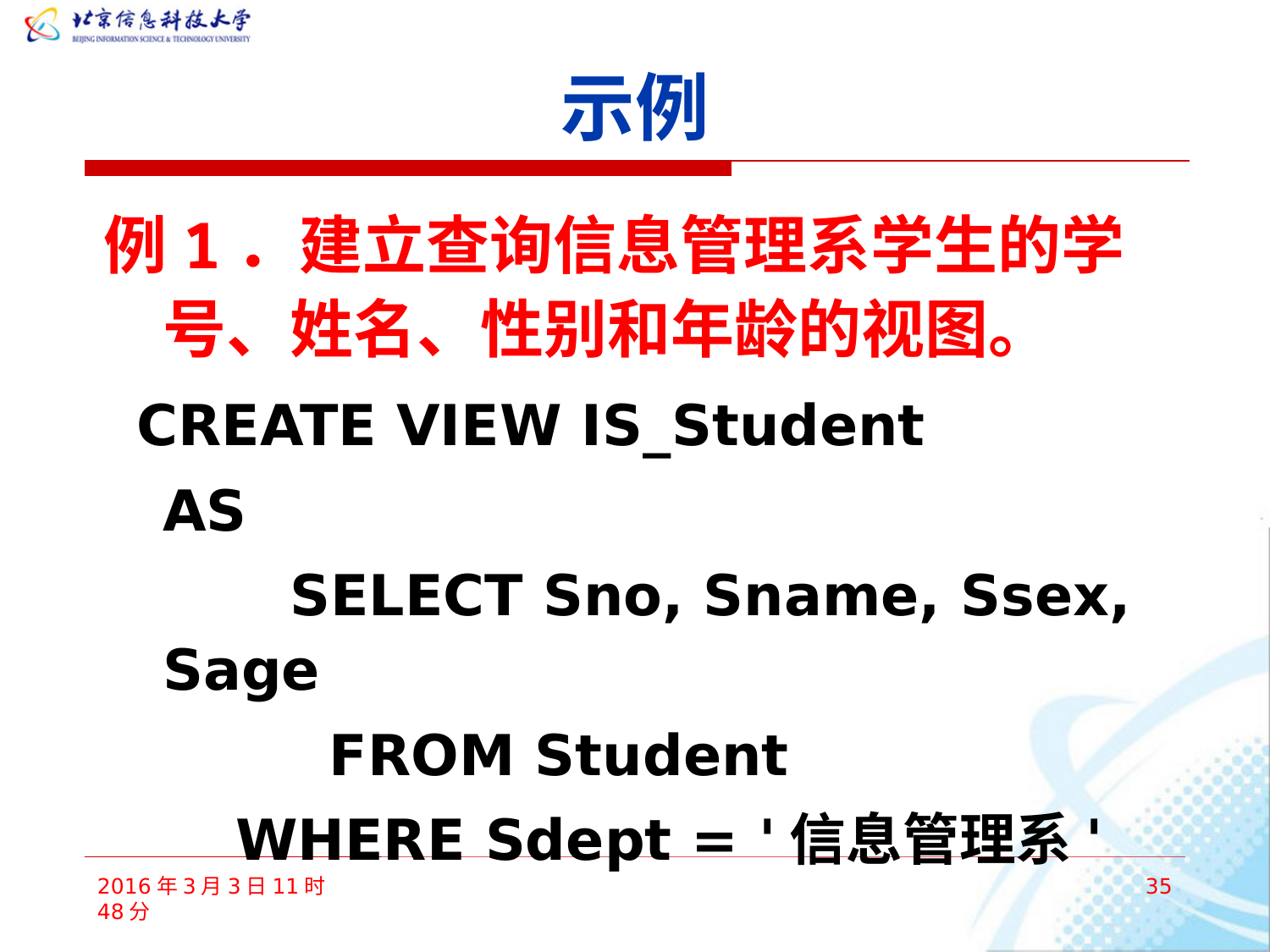

# 示例
例1．建立查询信息管理系学生的学号、姓名、性别和年龄的视图。
  CREATE VIEW IS_Student
	AS
		SELECT Sno, Sname, Ssex, Sage
		  FROM Student
       WHERE Sdept = '信息管理系'
2016年3月3日11时48分
35